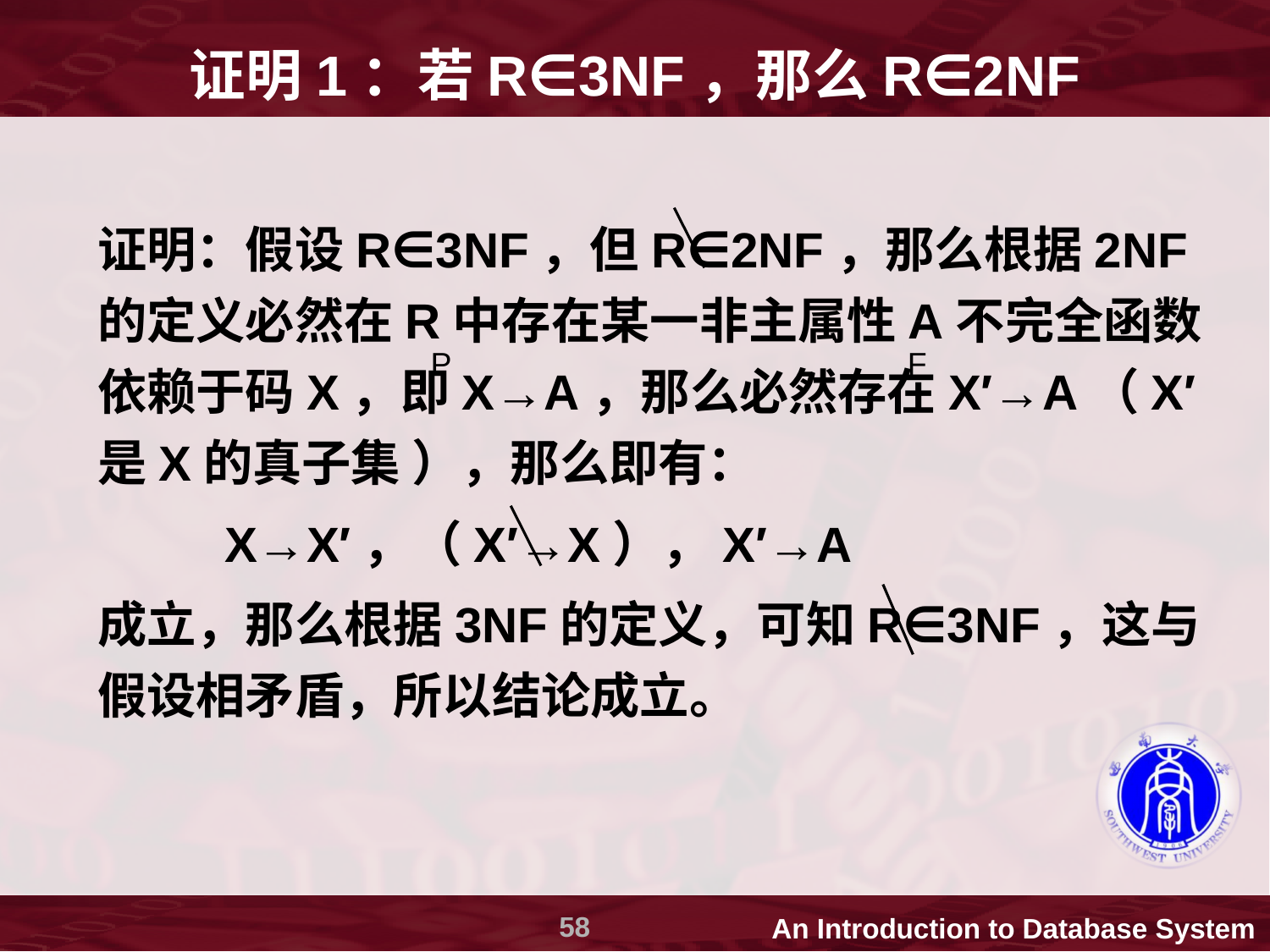

# 证明1：若R∈3NF，那么R∈2NF
证明：假设R∈3NF，但R∈2NF，那么根据2NF的定义必然在R中存在某一非主属性A不完全函数依赖于码X，即X→A，那么必然存在X′→A（X′是X的真子集 ），那么即有：
	X→X′，（X′→X），X′→A
成立，那么根据3NF的定义，可知R∈3NF，这与假设相矛盾，所以结论成立。

P
F

58